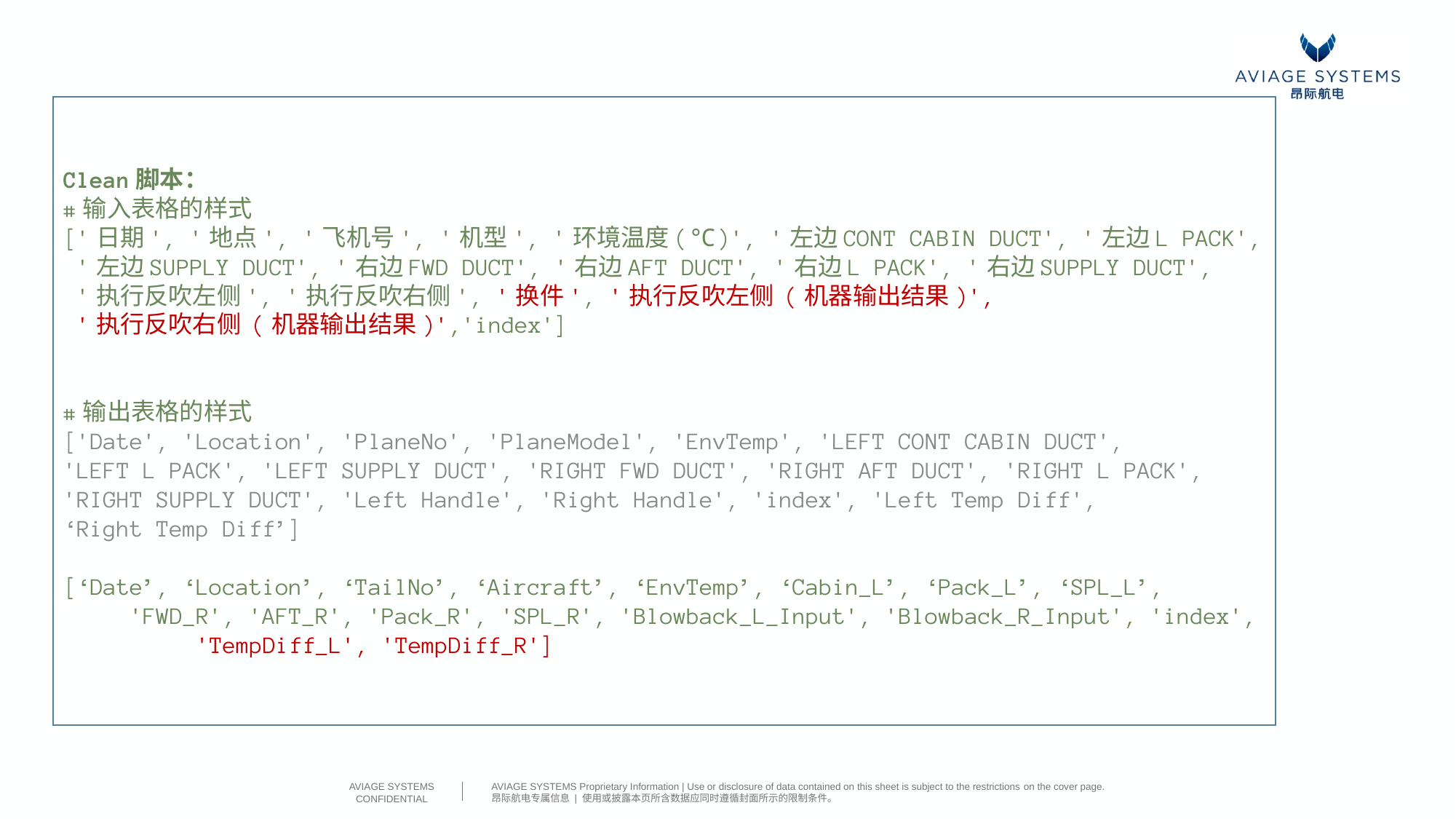

Clean脚本：
#输入表格的样式
['日期', '地点', '飞机号', '机型', '环境温度(℃)', '左边CONT CABIN DUCT', '左边L PACK',
 '左边SUPPLY DUCT', '右边FWD DUCT', '右边AFT DUCT', '右边L PACK', '右边SUPPLY DUCT',
 '执行反吹左侧', '执行反吹右侧', '换件', '执行反吹左侧 (机器输出结果)',
 '执行反吹右侧 (机器输出结果)','index']

#输出表格的样式
['Date', 'Location', 'PlaneNo', 'PlaneModel', 'EnvTemp', 'LEFT CONT CABIN DUCT',
'LEFT L PACK', 'LEFT SUPPLY DUCT', 'RIGHT FWD DUCT', 'RIGHT AFT DUCT', 'RIGHT L PACK',
'RIGHT SUPPLY DUCT', 'Left Handle', 'Right Handle', 'index', 'Left Temp Diff',
‘Right Temp Diff’]
[‘Date’, ‘Location’, ‘TailNo’, ‘Aircraft’, ‘EnvTemp’, ‘Cabin_L’, ‘Pack_L’, ‘SPL_L’,             'FWD_R', 'AFT_R', 'Pack_R', 'SPL_R', 'Blowback_L_Input', 'Blowback_R_Input', 'index',           'TempDiff_L', 'TempDiff_R']